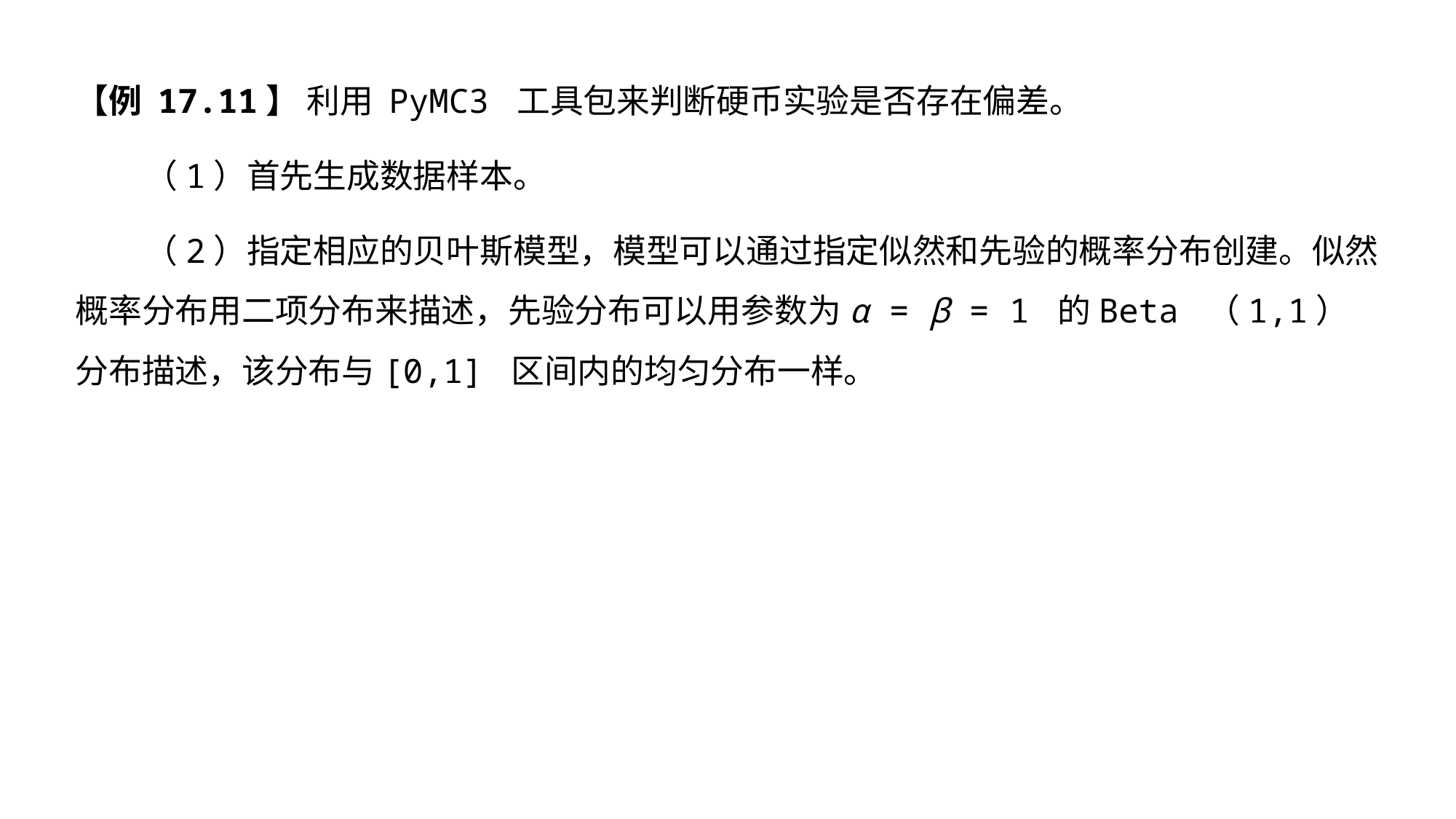

【例 17.11】 利用 PyMC3 工具包来判断硬币实验是否存在偏差。
（1）首先生成数据样本。
（2）指定相应的贝叶斯模型，模型可以通过指定似然和先验的概率分布创建。似然概率分布用二项分布来描述，先验分布可以用参数为α = β = 1 的Beta （1,1） 分布描述，该分布与[0,1] 区间内的均匀分布一样。